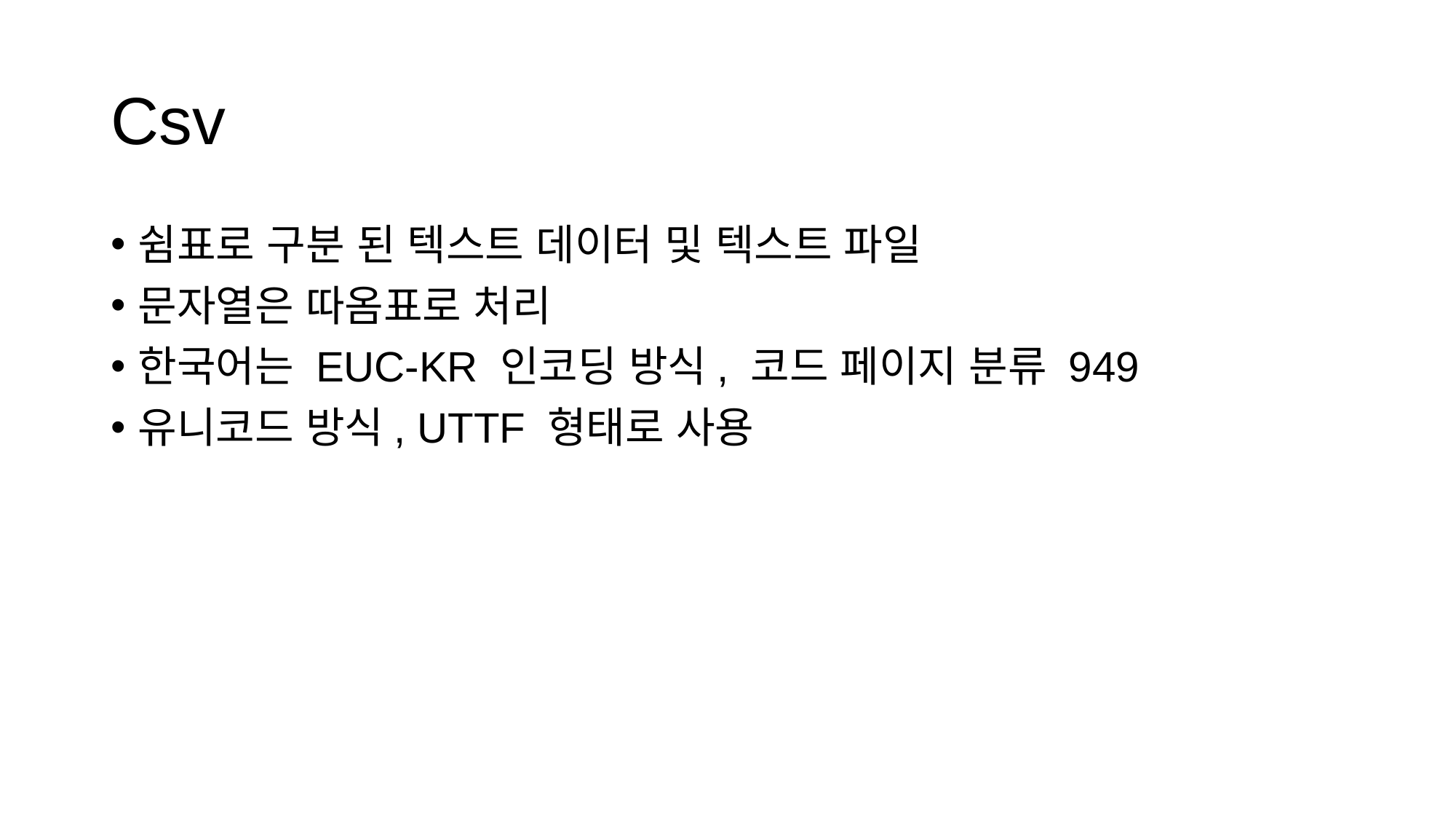

# Csv
쉼표로 구분 된 텍스트 데이터 및 텍스트 파일
문자열은 따옴표로 처리
한국어는 EUC-KR 인코딩 방식, 코드 페이지 분류 949
유니코드 방식, UTTF 형태로 사용